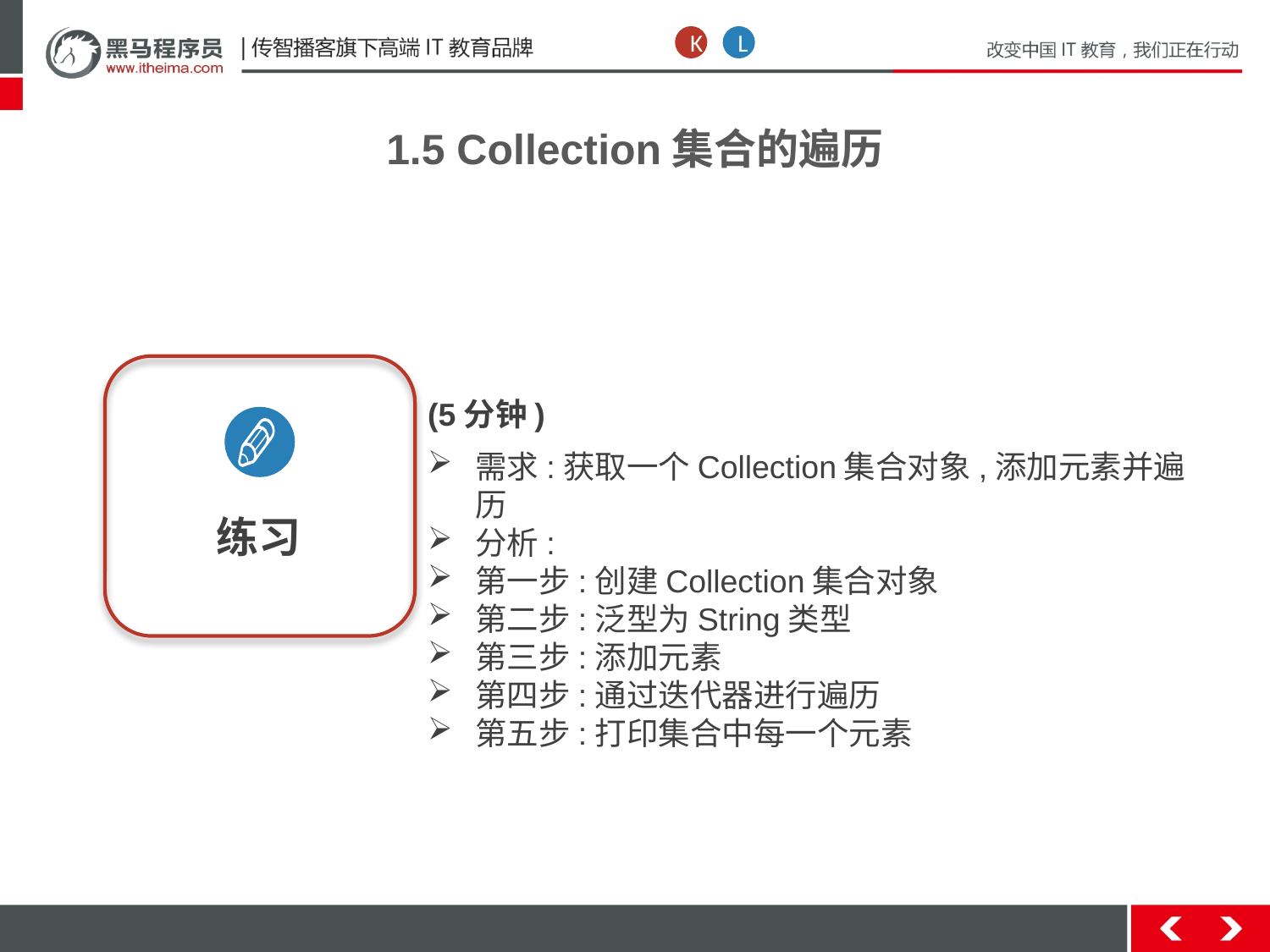

K
L
1.5 Collection集合的遍历

练习
(5分钟)
需求:获取一个Collection集合对象,添加元素并遍历
分析:
第一步:创建Collection集合对象
第二步:泛型为String类型
第三步:添加元素
第四步:通过迭代器进行遍历
第五步:打印集合中每一个元素